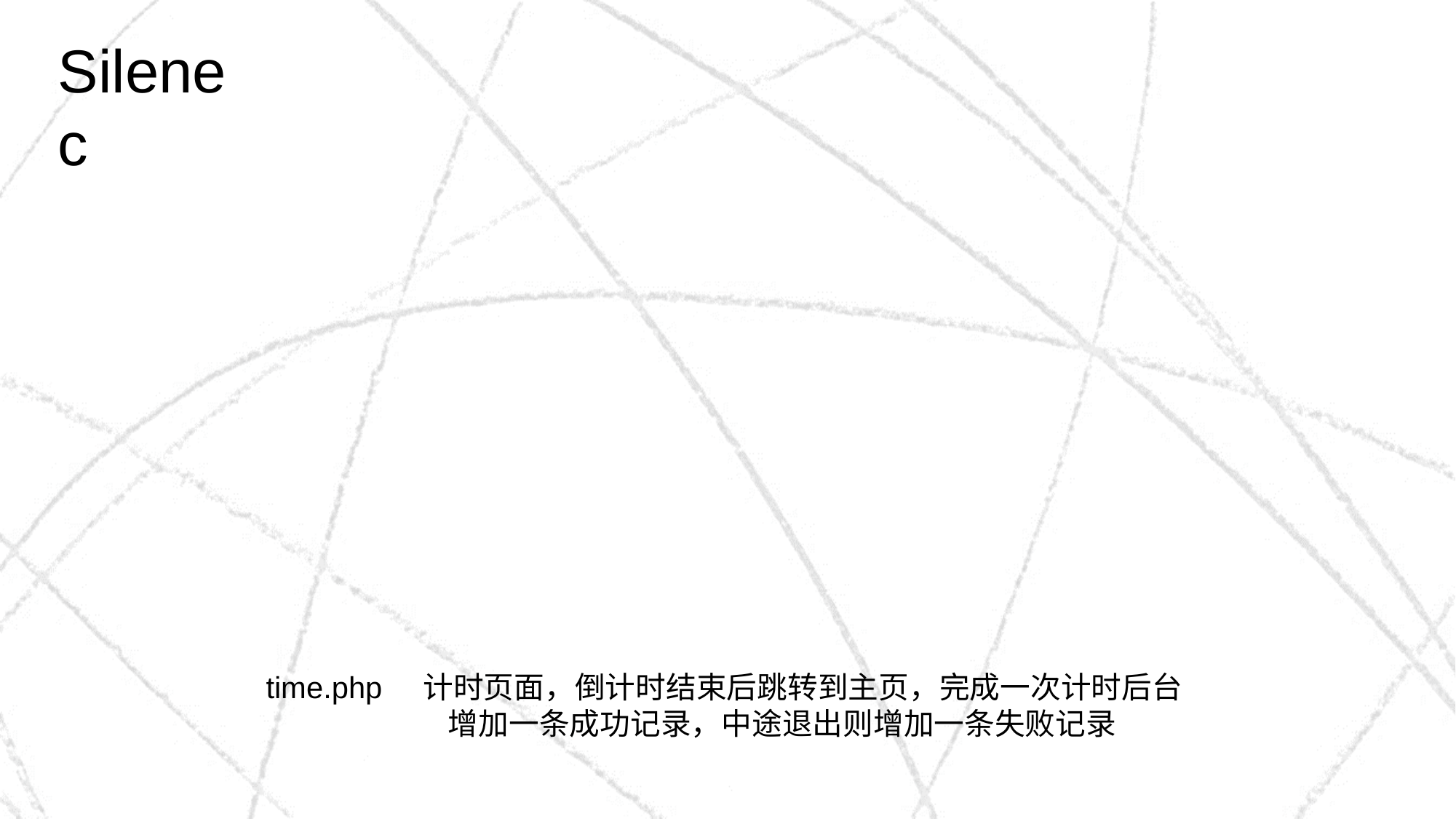

Silenec
time.php    计时页面，倒计时结束后跳转到主页，完成一次计时后台       	增加一条成功记录，中途退出则增加一条失败记录